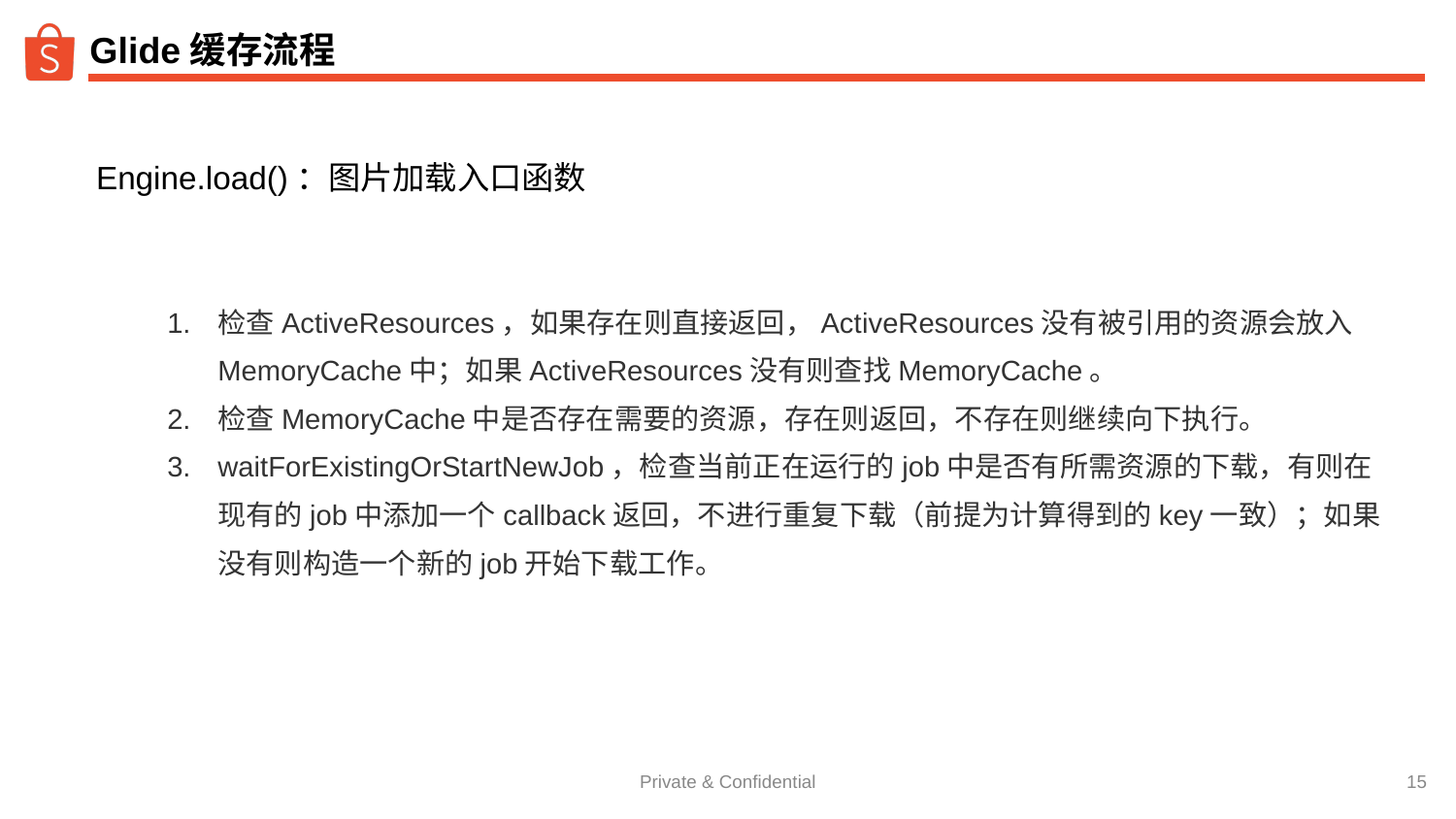

# Glide缓存流程
Engine.load()：图片加载入口函数
检查ActiveResources，如果存在则直接返回，ActiveResources没有被引用的资源会放入MemoryCache中；如果ActiveResources没有则查找MemoryCache。
检查MemoryCache中是否存在需要的资源，存在则返回，不存在则继续向下执行。
waitForExistingOrStartNewJob，检查当前正在运行的job中是否有所需资源的下载，有则在现有的job中添加一个callback返回，不进行重复下载（前提为计算得到的key一致）；如果没有则构造一个新的job开始下载工作。
15